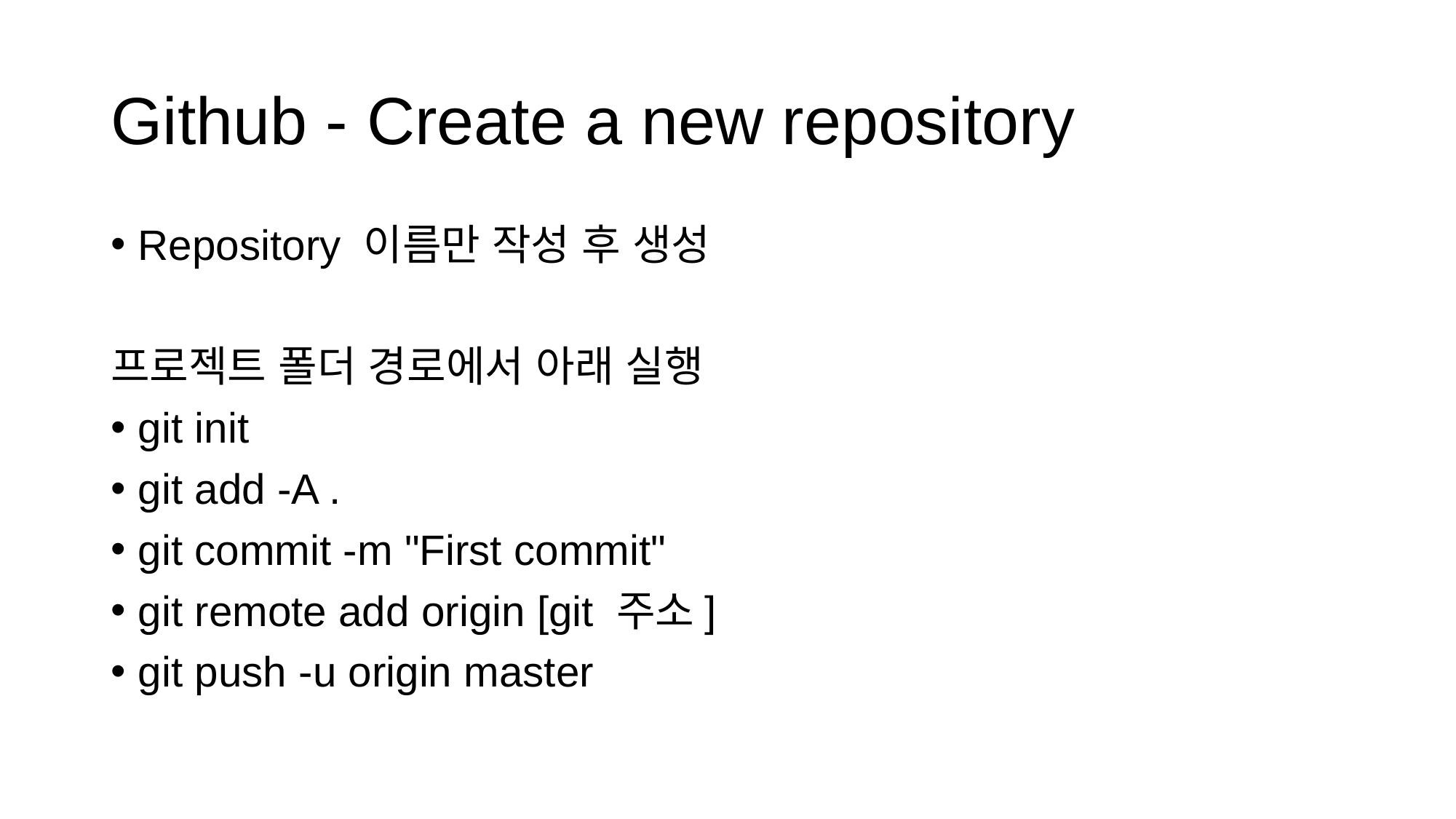

# Github - Create a new repository
Repository 이름만 작성 후 생성

프로젝트 폴더 경로에서 아래 실행
git init
git add -A .
git commit -m "First commit"
git remote add origin [git 주소]
git push -u origin master